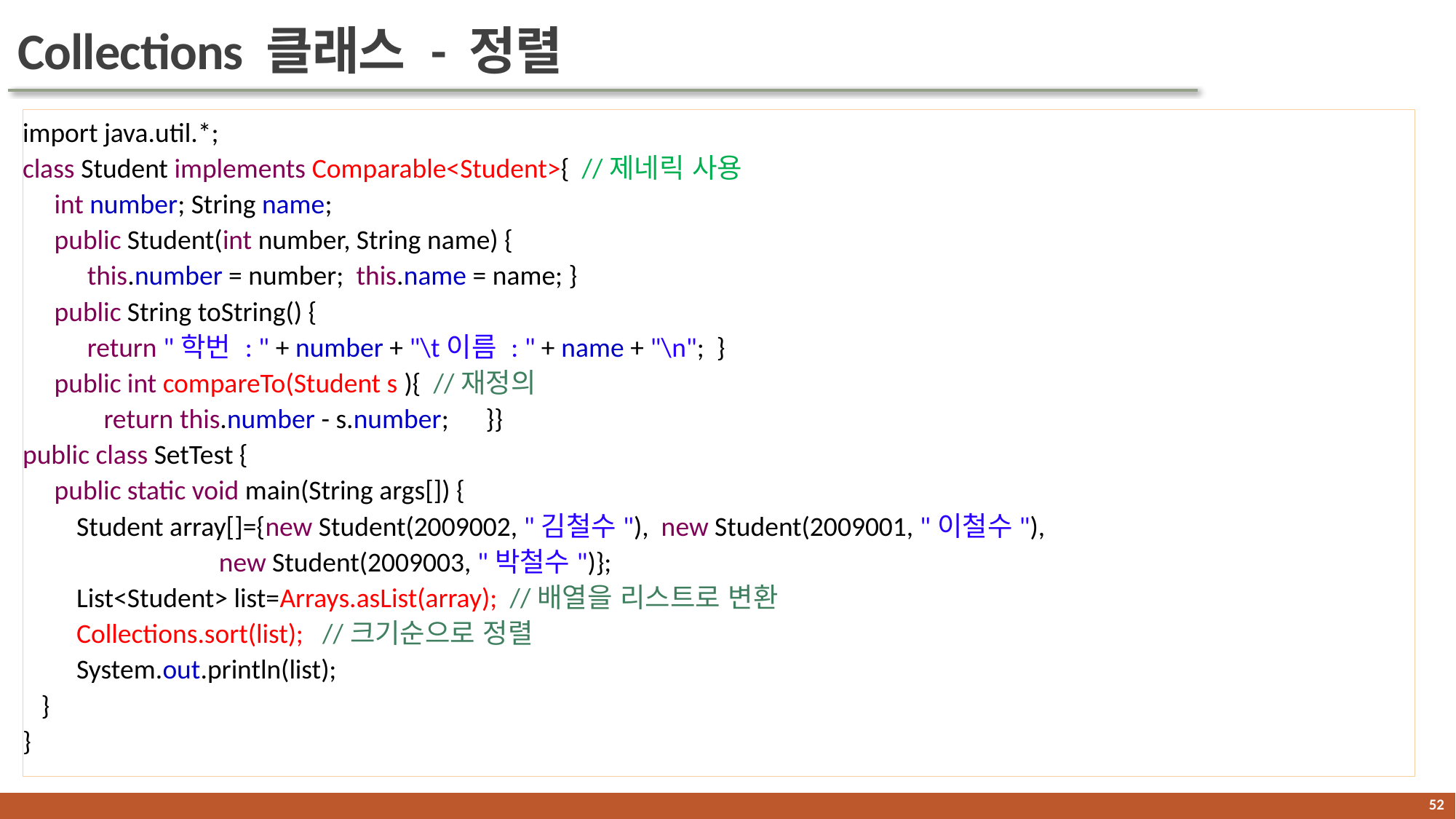

# Collections 클래스 - 정렬
import java.util.*;
class Student implements Comparable<Student>{  //제네릭 사용
int number; String name;
public Student(int number, String name) {
this.number = number;  this.name = name; }
public String toString() {
return "학번 : " + number + "\t이름 : " + name + "\n";  }
public int compareTo(Student s ){  //재정의
        return this.number - s.number;      }}
public class SetTest {
public static void main(String args[]) {
Student array[]={new Student(2009002, "김철수"),  new Student(2009001, "이철수"),
                       new Student(2009003, "박철수")};
List<Student> list=Arrays.asList(array);  //배열을 리스트로 변환
Collections.sort(list);   //크기순으로 정렬
System.out.println(list);
   }
}

52